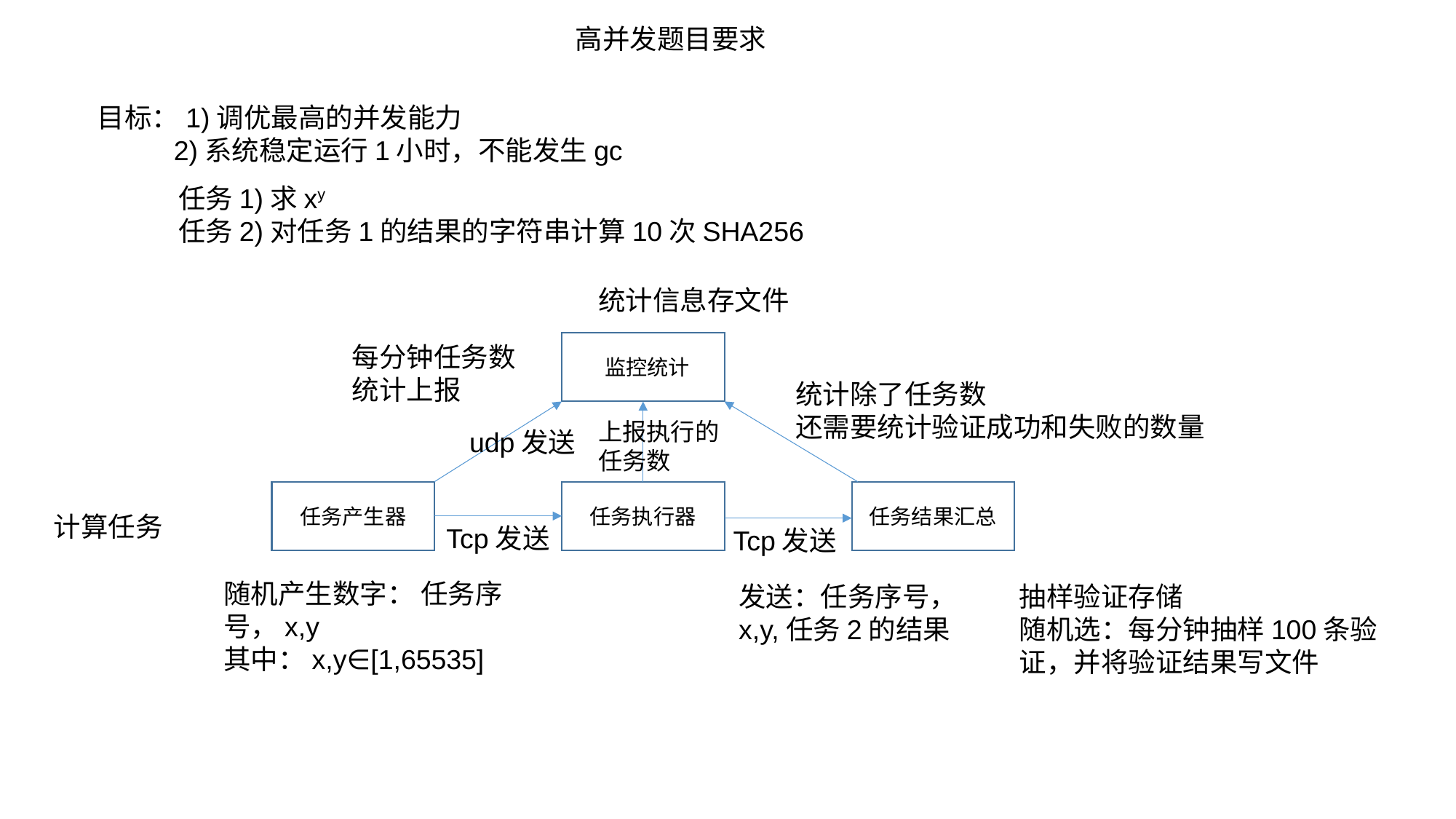

高并发题目要求
目标：1)调优最高的并发能力
          2)系统稳定运行1小时，不能发生gc
任务1)求xy
任务2)对任务1的结果的字符串计算10次SHA256
统计信息存文件

每分钟任务数
统计上报
监控统计
统计除了任务数
还需要统计验证成功和失败的数量
上报执行的任务数
udp发送

任务产生器
任务执行器
任务结果汇总
计算任务
Tcp发送
Tcp发送
随机产生数字： 任务序号，x,y
其中：x,y∈[1,65535]
发送：任务序号，x,y,任务2的结果
抽样验证存储
随机选：每分钟抽样100条验证，并将验证结果写文件